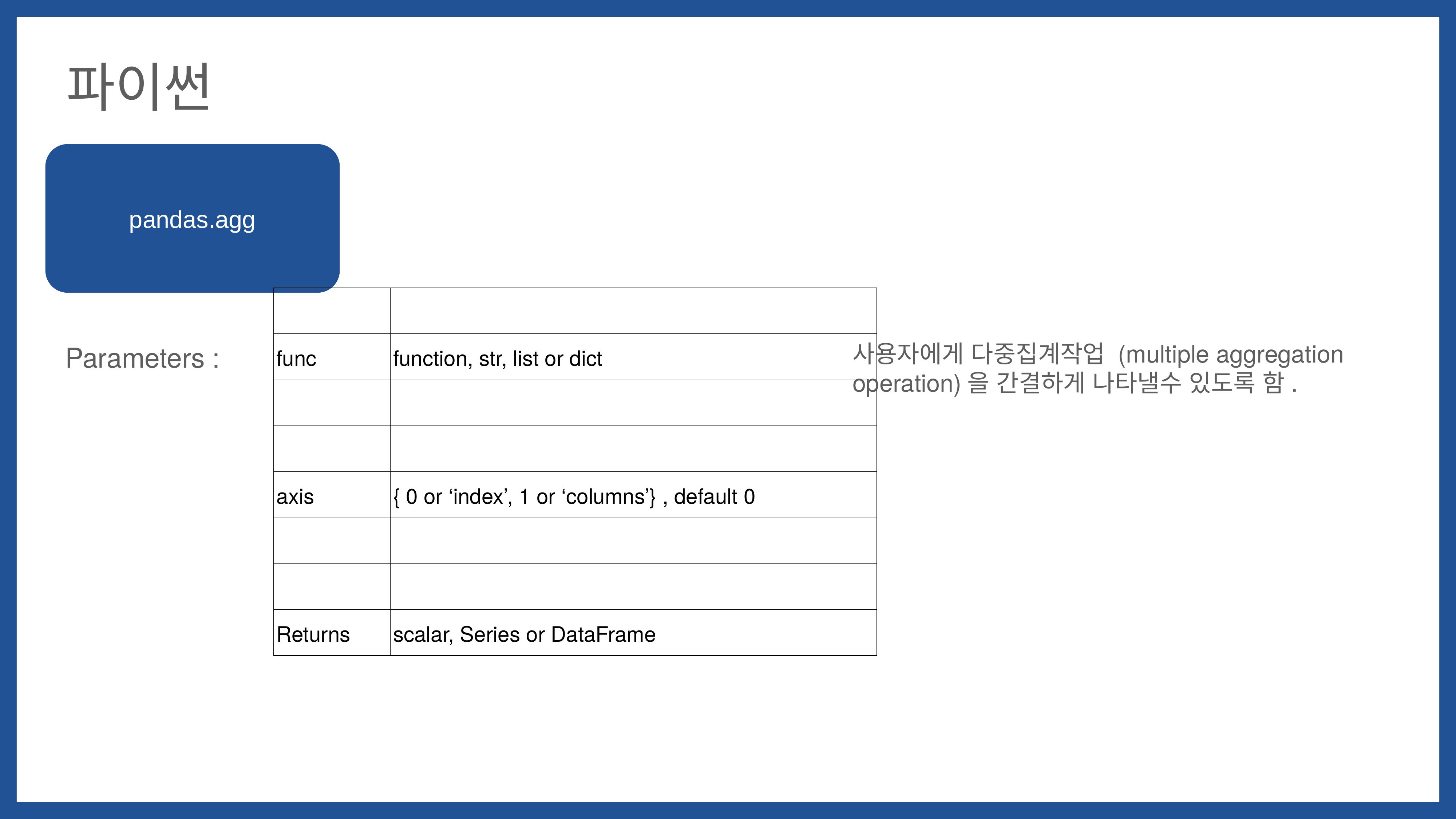

파이썬
pandas.agg
|  |  |
| --- | --- |
| func | function, str, list or dict |
|  |  |
|  |  |
| axis | { 0 or ‘index’, 1 or ‘columns’} , default 0 |
|  |  |
|  |  |
| Returns | scalar, Series or DataFrame |
사용자에게 다중집계작업 (multiple aggregation
operation)을 간결하게 나타낼수 있도록 함.
Parameters :